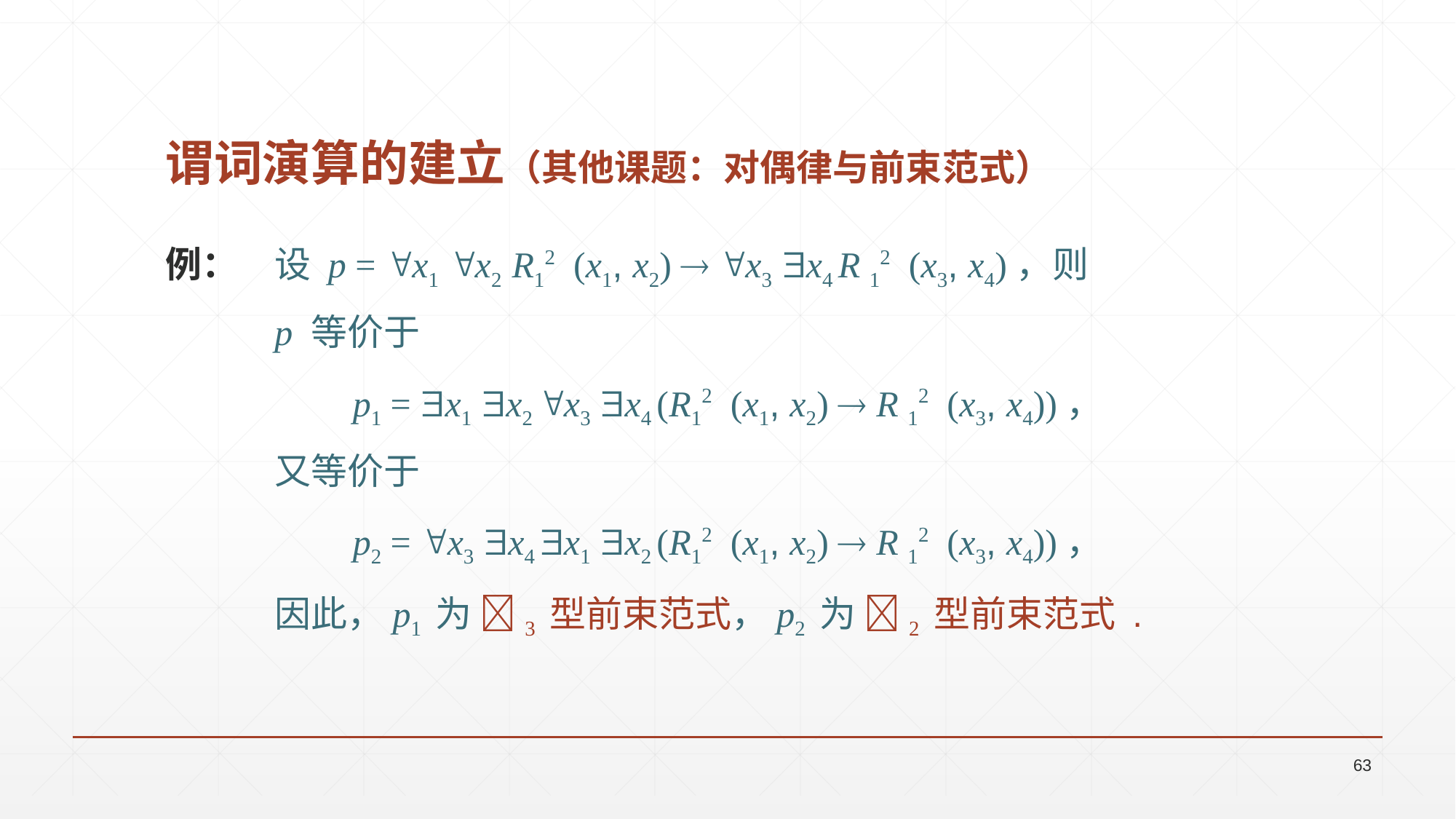

# 谓词演算的建立（其他课题：对偶律与前束范式）
例：	设 p = ∀x1 ∀x2 R12  (x1, x2) → ∀x3 ∃x4 R 12  (x3, x4)，则
	p 等价于
p1 = ∃x1 ∃x2 ∀x3 ∃x4 (R12  (x1, x2) → R 12  (x3, x4))，
	又等价于
p2 = ∀x3 ∃x4 ∃x1 ∃x2 (R12  (x1, x2) → R 12  (x3, x4))，
	因此，p1 为 Σ3 型前束范式，p2 为 Π2 型前束范式 .
63